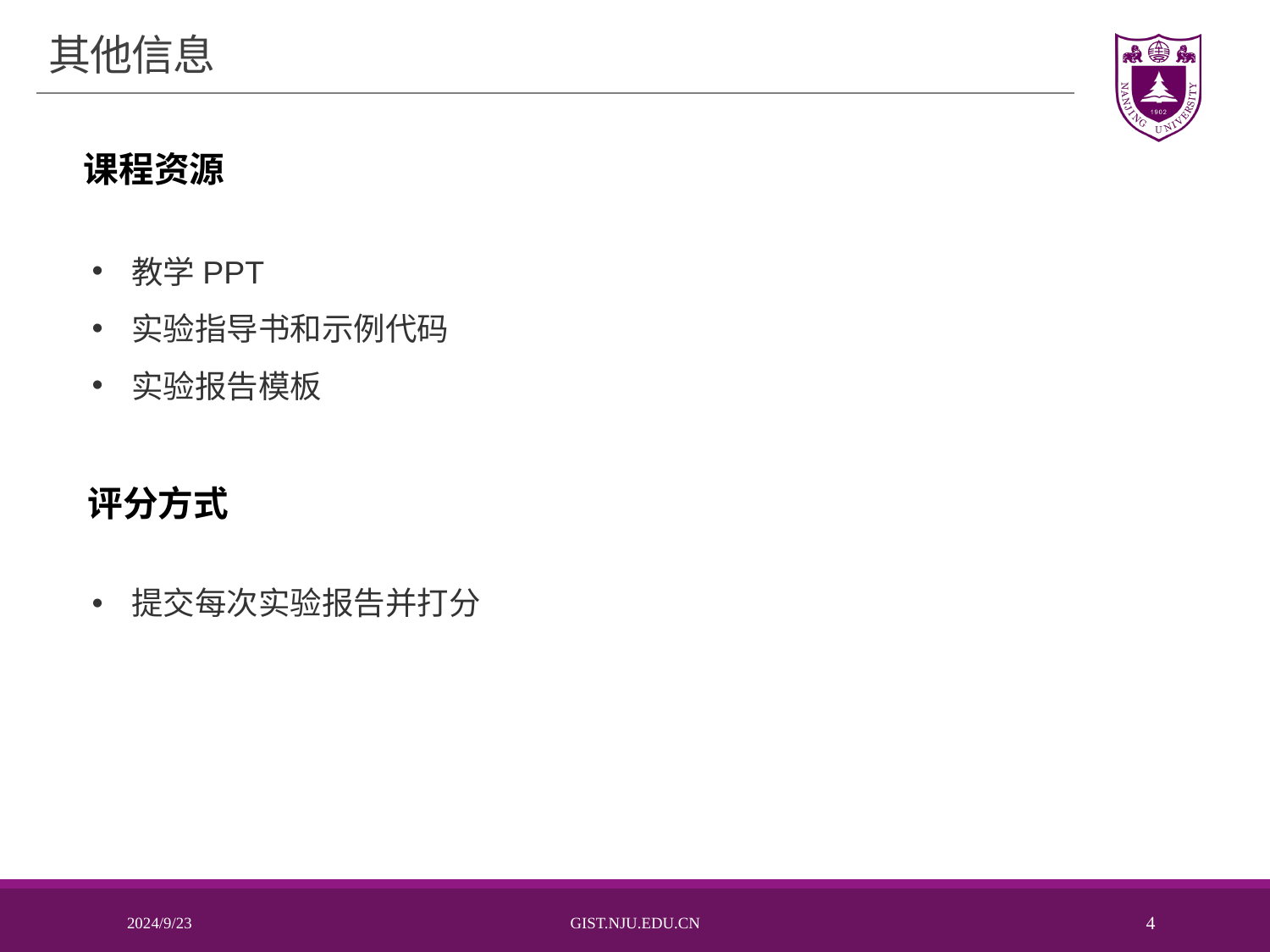

# 其他信息
课程资源
教学PPT
实验指导书和示例代码
实验报告模板
评分方式
提交每次实验报告并打分
2024/9/23
Gist.nju.edu.cn
4